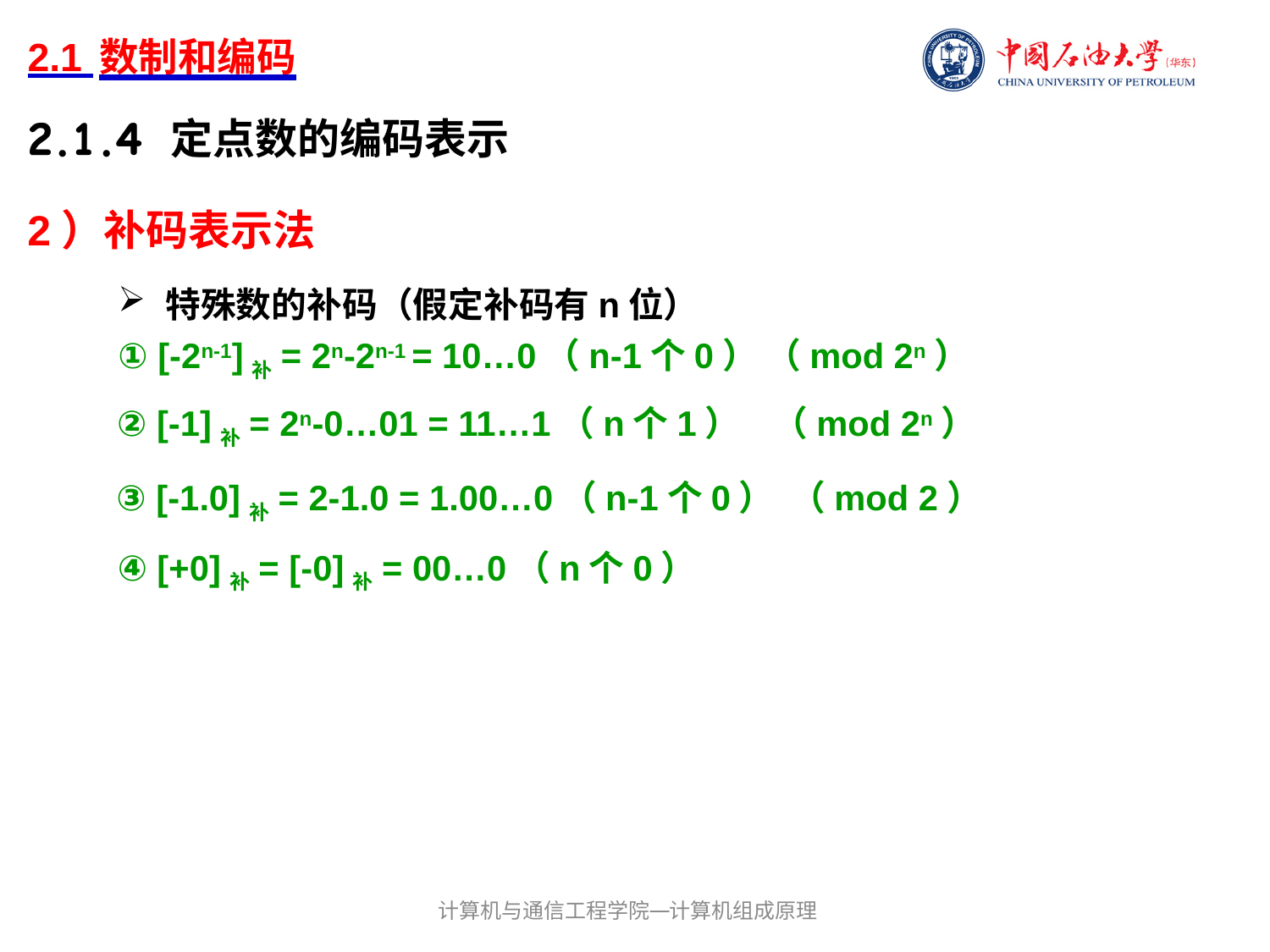

# 2.1 数制和编码
2.1.4 定点数的编码表示
2）补码表示法
特殊数的补码（假定补码有n位）
① [-2n-1]补= 2n-2n-1 = 10…0（n-1个0） （mod 2n）
② [-1]补= 2n-0…01 = 11…1（n个1）    （mod 2n）
③ [-1.0]补= 2-1.0 = 1.00…0（n-1个0）  （mod 2）
④ [+0]补= [-0]补= 00…0（n个0）
32

计算机与通信工程学院—计算机组成原理